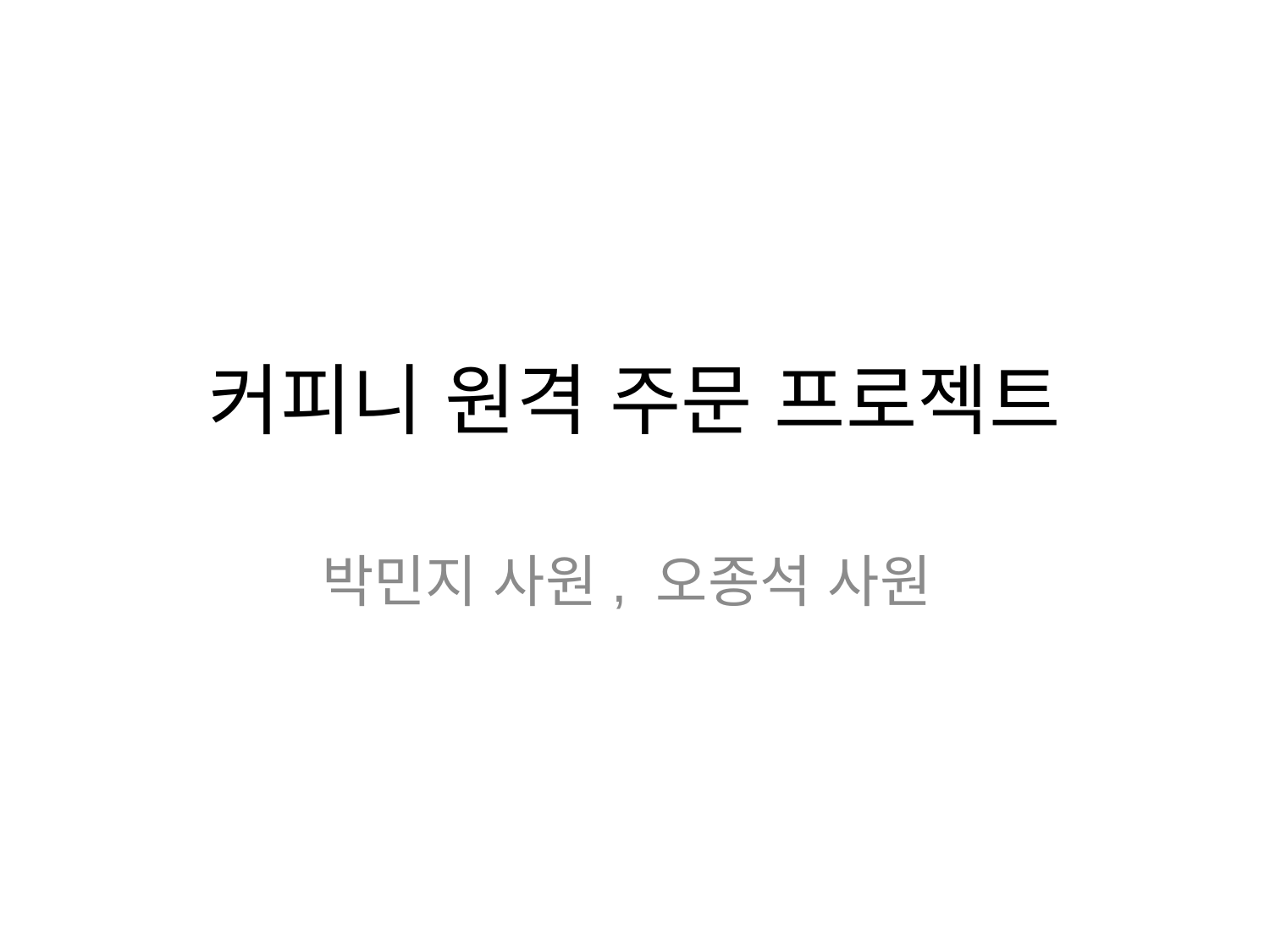

# 커피니 원격 주문 프로젝트
박민지 사원, 오종석 사원